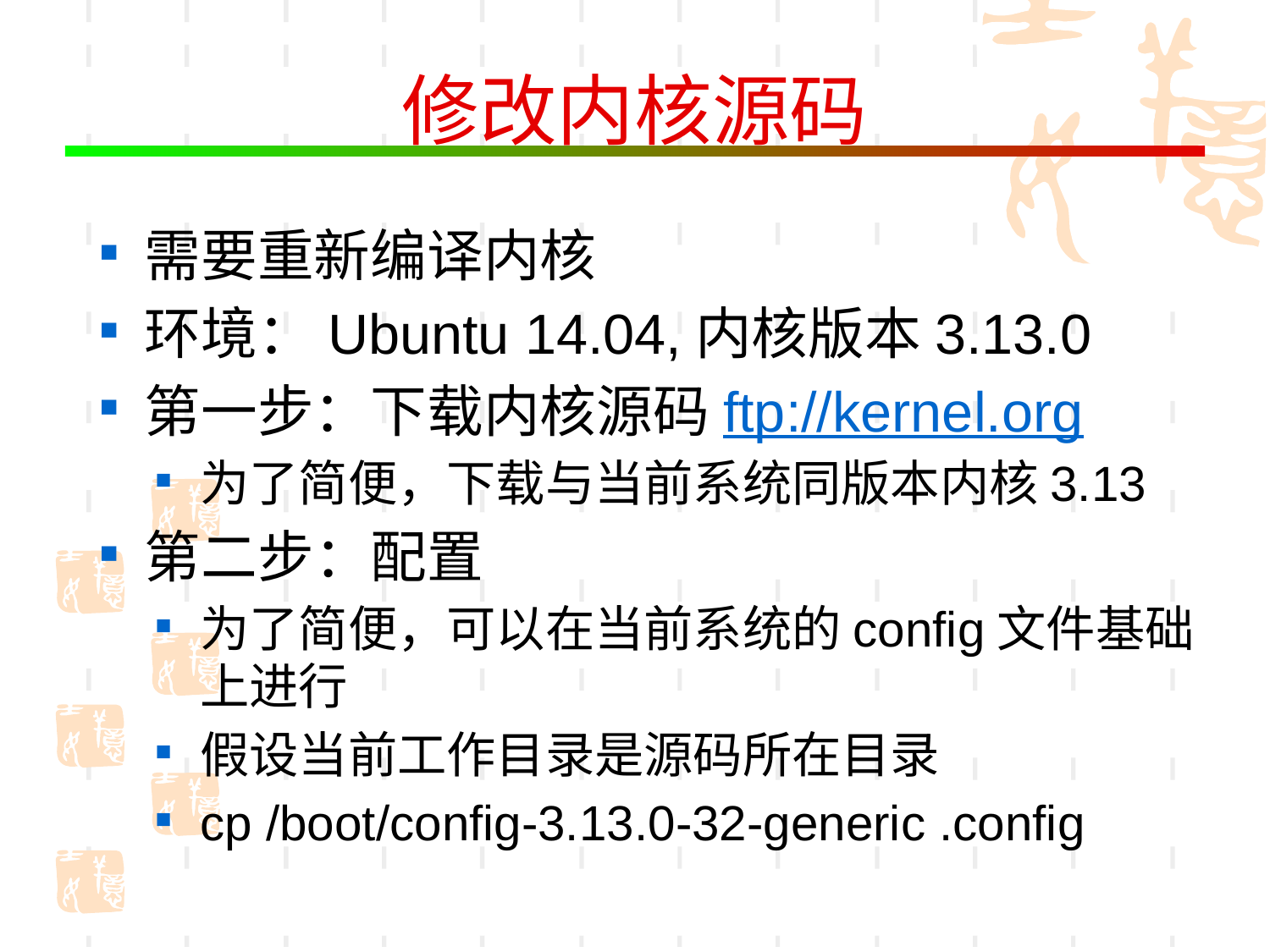

# 修改内核源码
需要重新编译内核
环境：Ubuntu 14.04,内核版本3.13.0
第一步：下载内核源码ftp://kernel.org
为了简便，下载与当前系统同版本内核3.13
第二步：配置
为了简便，可以在当前系统的config文件基础上进行
假设当前工作目录是源码所在目录
cp /boot/config-3.13.0-32-generic .config